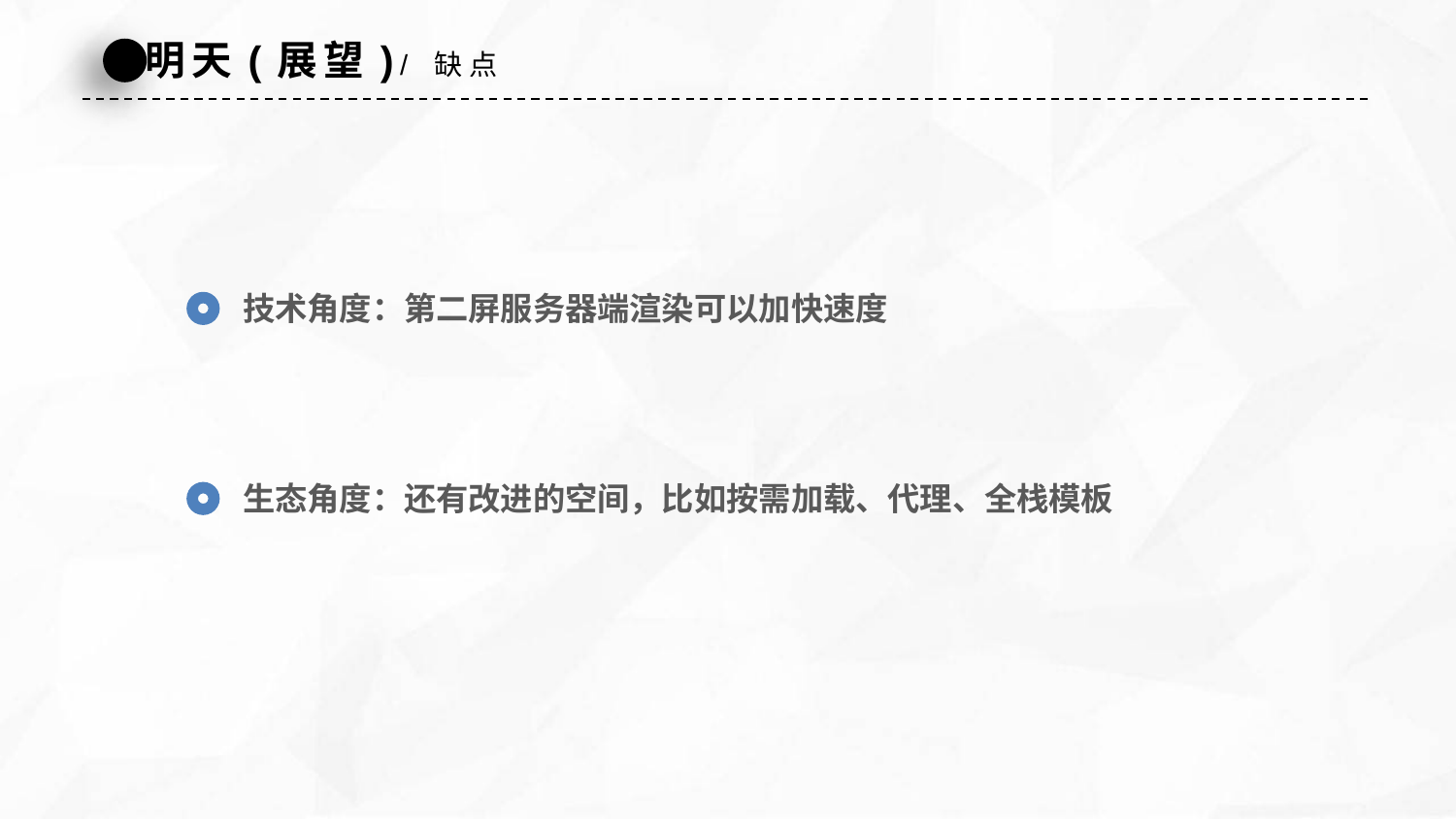

明天(展望)/ 缺点

技术角度：第二屏服务器端渲染可以加快速度

生态角度：还有改进的空间，比如按需加载、代理、全栈模板

延时符